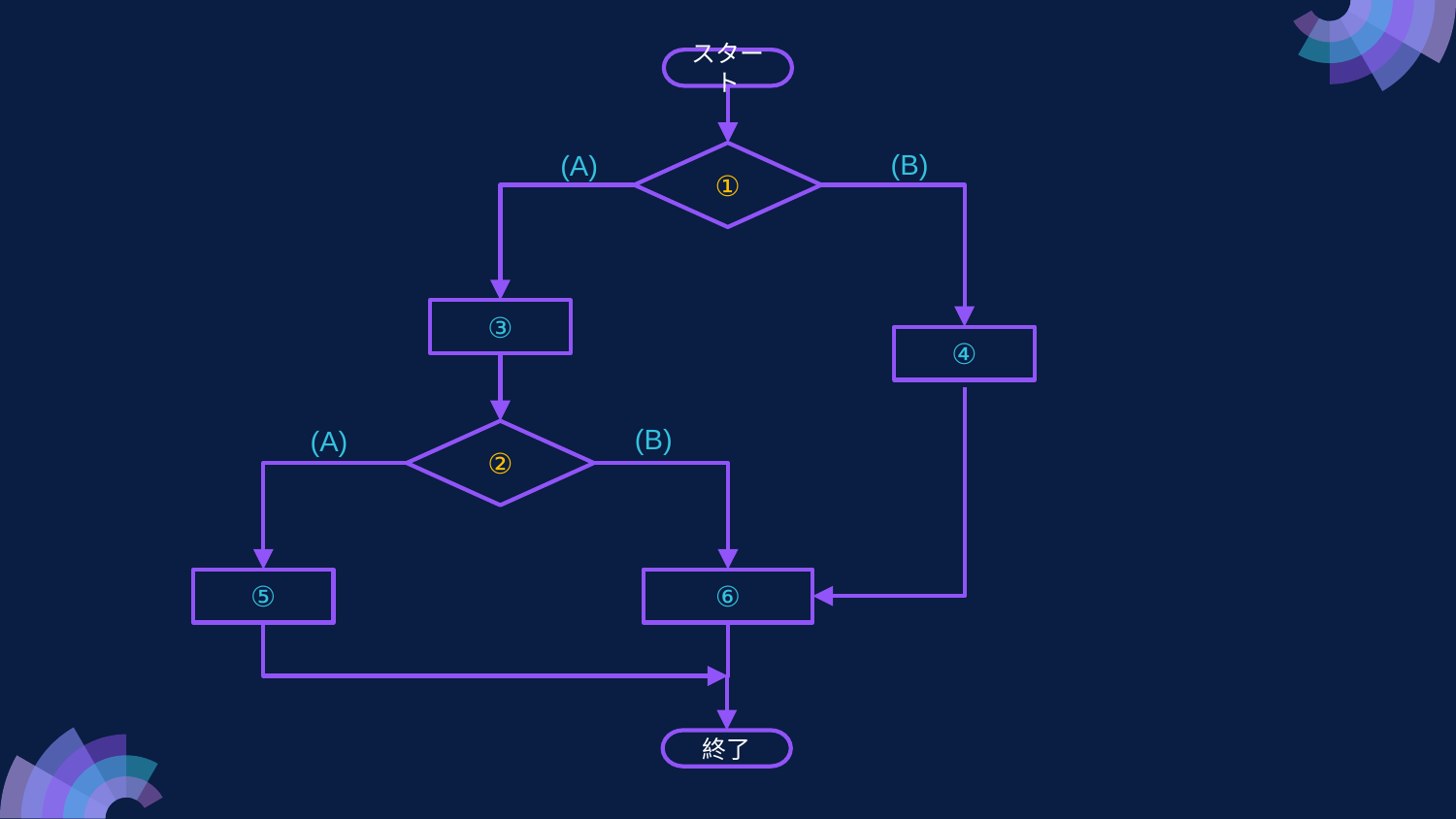

スタート
(B)
(A)
①
③
④
(B)
(A)
②
⑤
⑥
終了